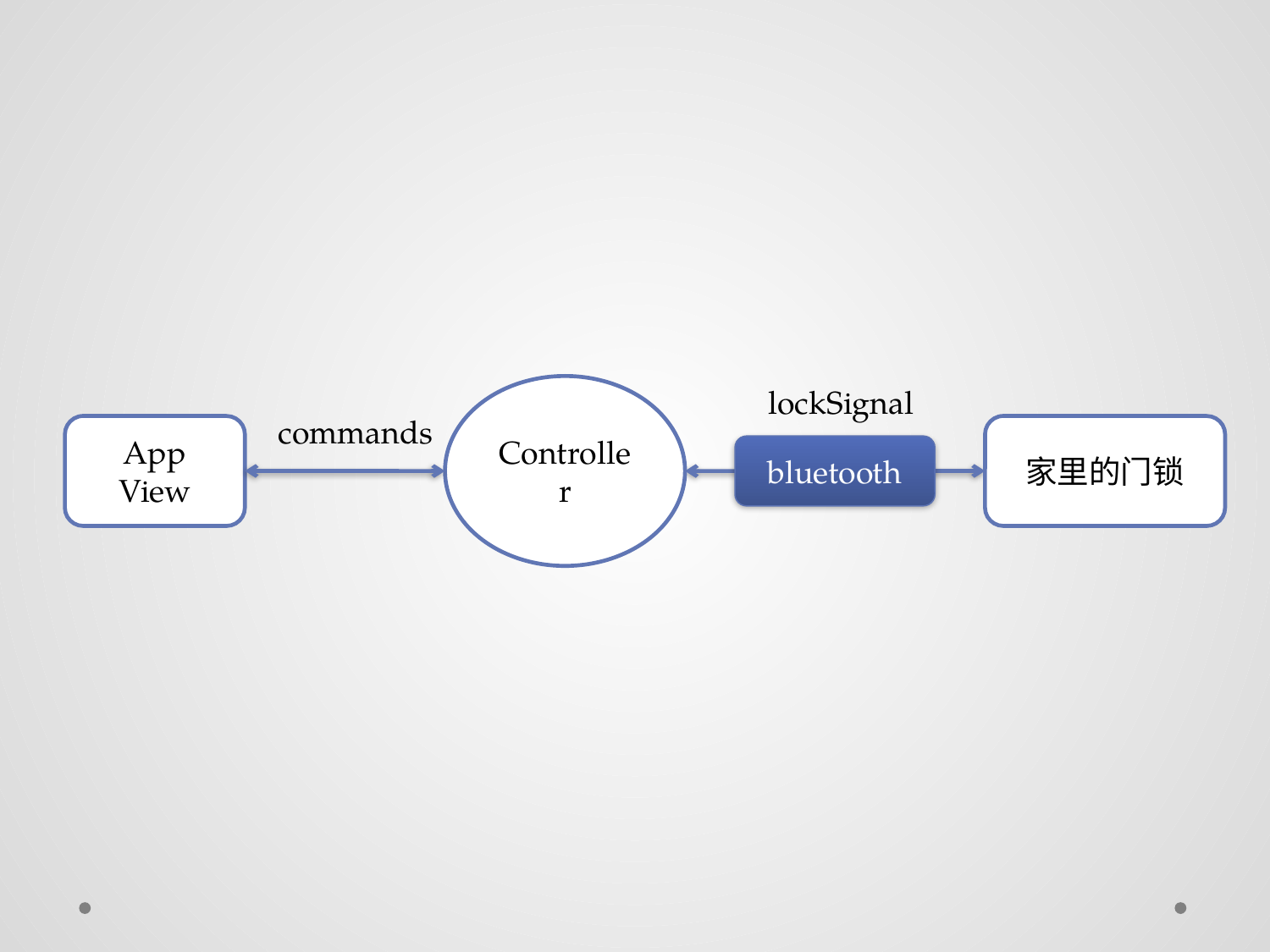

Controller
lockSignal
commands
App
View
家里的门锁
bluetooth